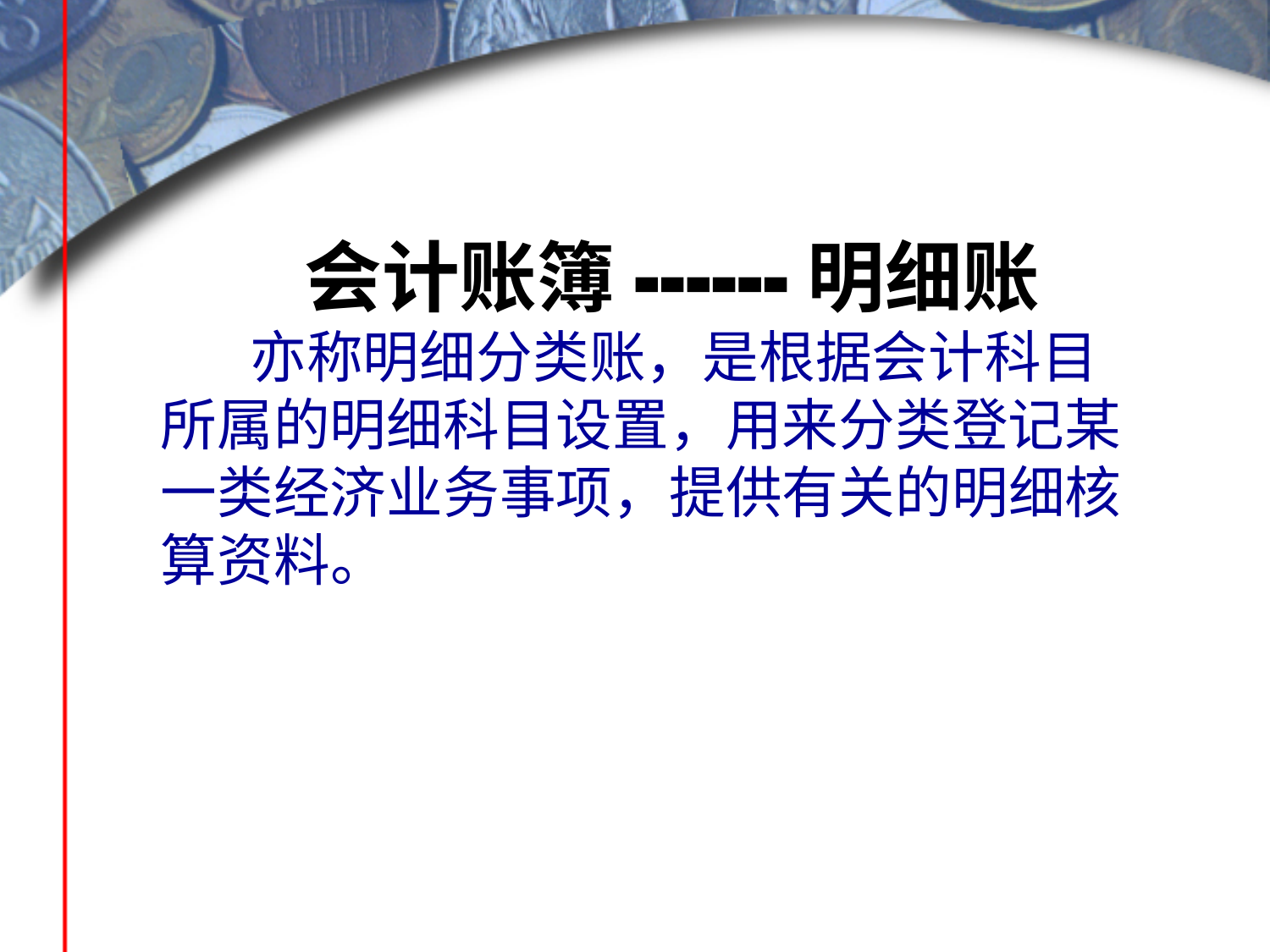

会计账簿------明细账
      亦称明细分类账，是根据会计科目所属的明细科目设置，用来分类登记某一类经济业务事项，提供有关的明细核算资料。